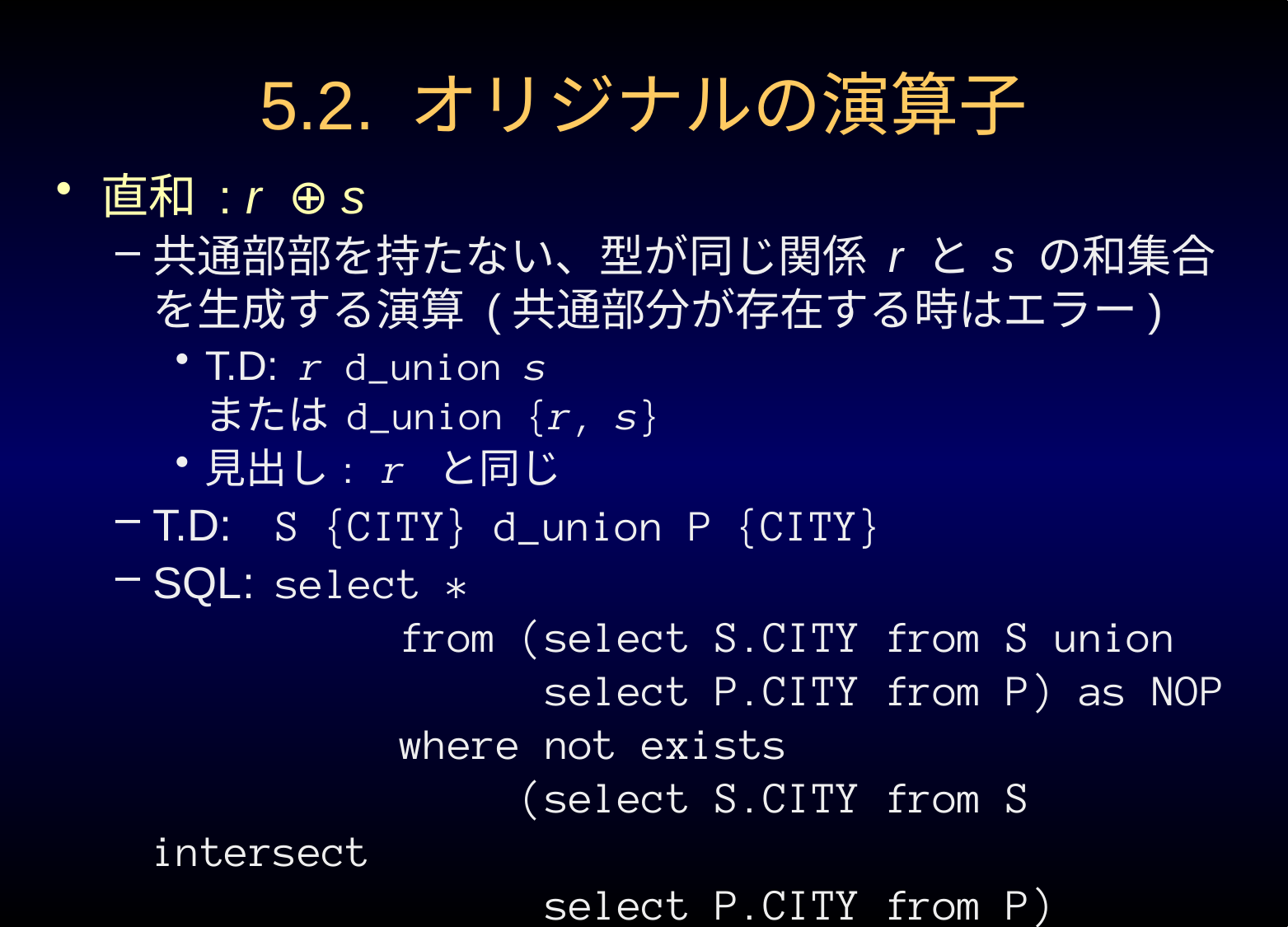

# 5.2. オリジナルの演算子
直和 : r  ⊕ s
共通部部を持たない、型が同じ関係 r と s の和集合を生成する演算 (共通部分が存在する時はエラー)
T.D:  r d_union s
または d_union {r, s}
見出し: r と同じ
T.D:	S {CITY} d_union P {CITY}
SQL:	select *
		from (select S.CITY from S union
		      select P.CITY from P) as NOP
		where not exists
		     (select S.CITY from S intersect
		      select P.CITY from P)